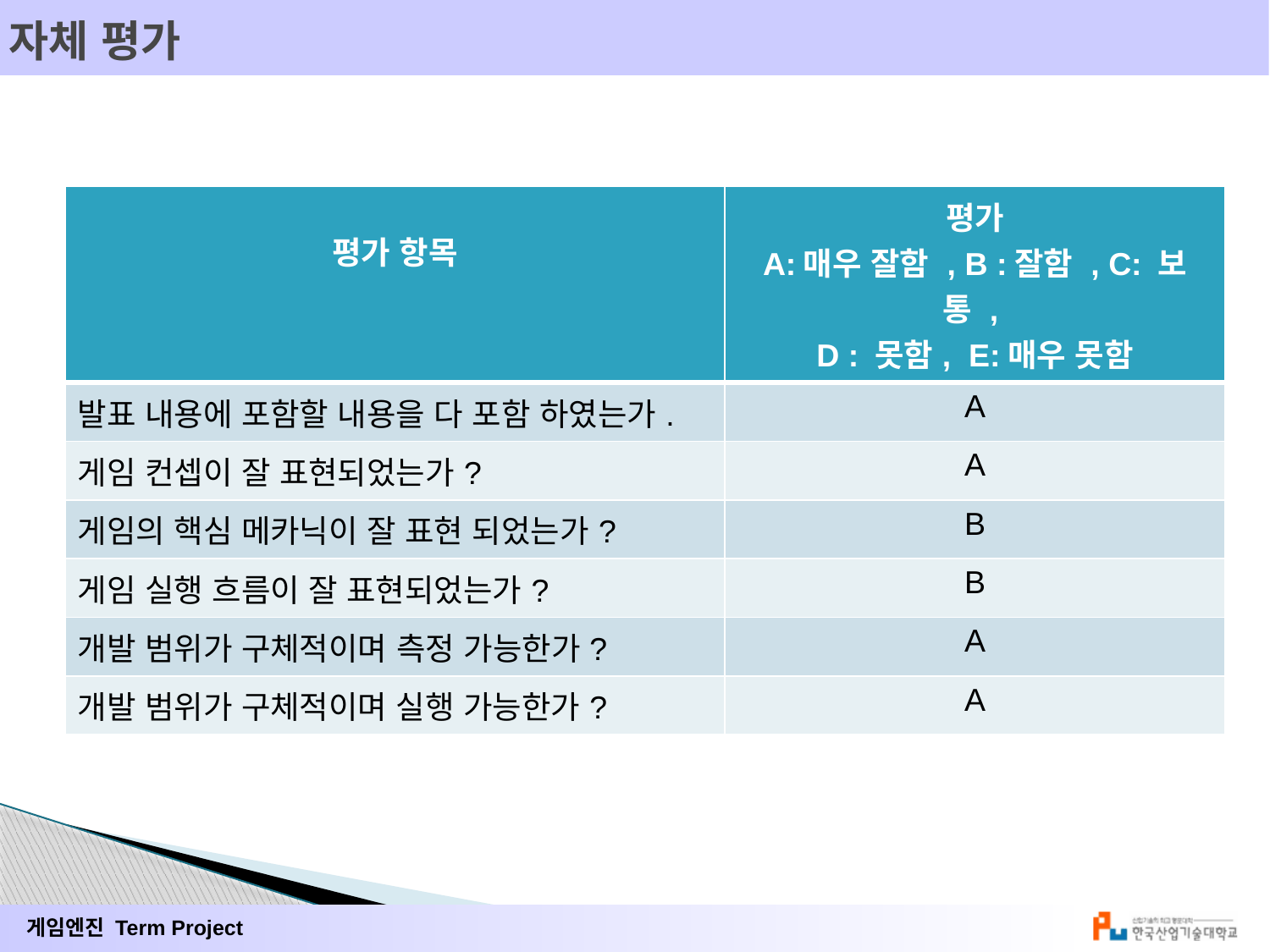

# 자체 평가
| 평가 항목 | 평가 A:매우 잘함 , B :잘함 , C: 보통 , D : 못함, E:매우 못함 |
| --- | --- |
| 발표 내용에 포함할 내용을 다 포함 하였는가. | A |
| 게임 컨셉이 잘 표현되었는가? | A |
| 게임의 핵심 메카닉이 잘 표현 되었는가? | B |
| 게임 실행 흐름이 잘 표현되었는가? | B |
| 개발 범위가 구체적이며 측정 가능한가? | A |
| 개발 범위가 구체적이며 실행 가능한가? | A |